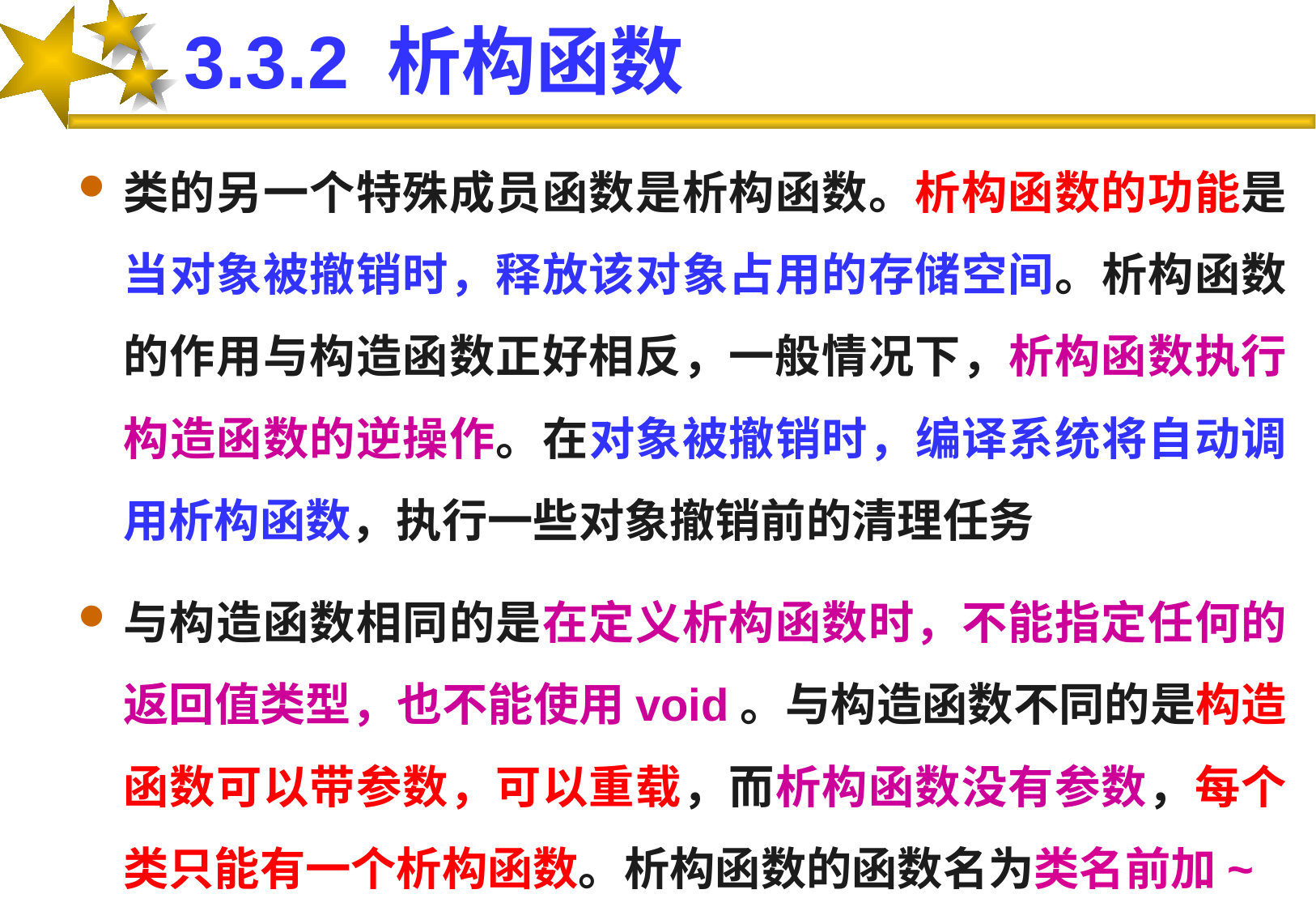

# 3.3.2 析构函数
类的另一个特殊成员函数是析构函数。析构函数的功能是当对象被撤销时，释放该对象占用的存储空间。析构函数的作用与构造函数正好相反，一般情况下，析构函数执行构造函数的逆操作。在对象被撤销时，编译系统将自动调用析构函数，执行一些对象撤销前的清理任务
与构造函数相同的是在定义析构函数时，不能指定任何的返回值类型，也不能使用void。与构造函数不同的是构造函数可以带参数，可以重载，而析构函数没有参数，每个类只能有一个析构函数。析构函数的函数名为类名前加~